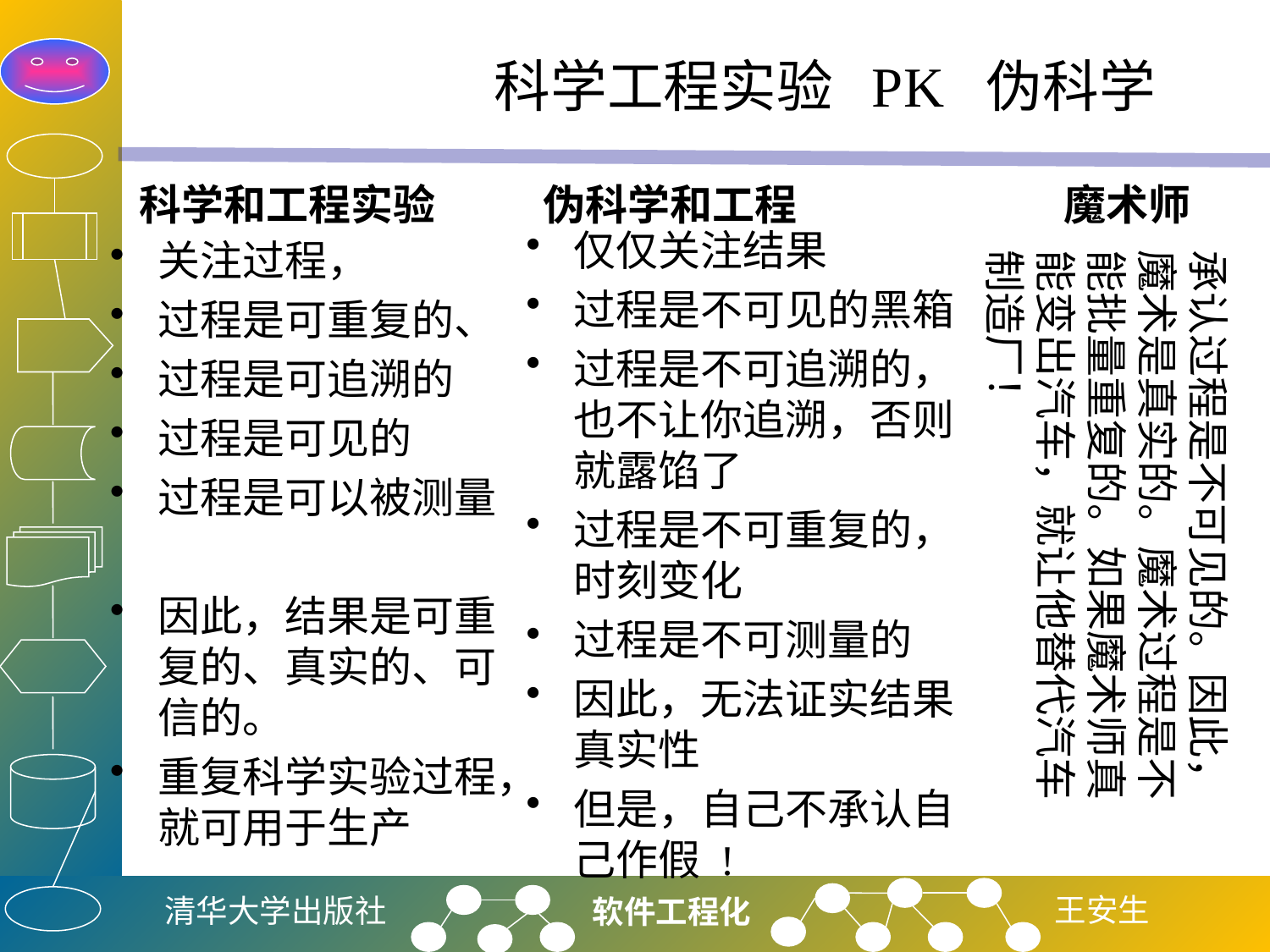

# 科学工程实验  PK  伪科学
科学和工程实验
伪科学和工程
魔术师
仅仅关注结果
过程是不可见的黑箱
过程是不可追溯的，也不让你追溯，否则就露馅了
过程是不可重复的，时刻变化
过程是不可测量的
因此，无法证实结果真实性
但是，自己不承认自己作假 !

关注过程，
过程是可重复的、
过程是可追溯的
过程是可见的
过程是可以被测量

因此，结果是可重复的、真实的、可信的。
重复科学实验过程，就可用于生产

承认过程是不可见的。因此，魔术是真实的。魔术过程是不能批量重复的。如果魔术师真能变出汽车，就让他替代汽车制造厂！